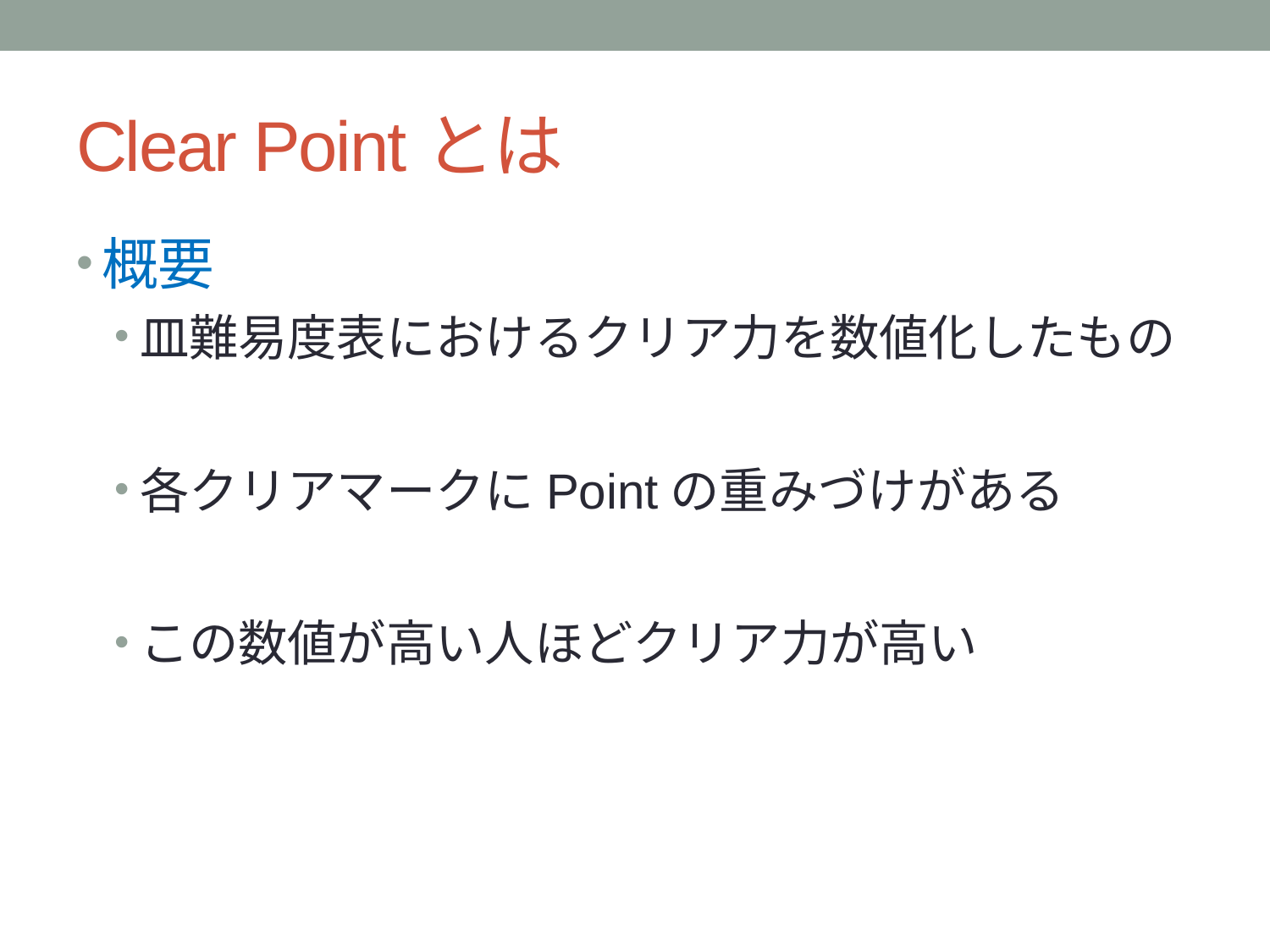

# Clear Pointとは
概要
皿難易度表におけるクリア力を数値化したもの

各クリアマークにPointの重みづけがある

この数値が高い人ほどクリア力が高い